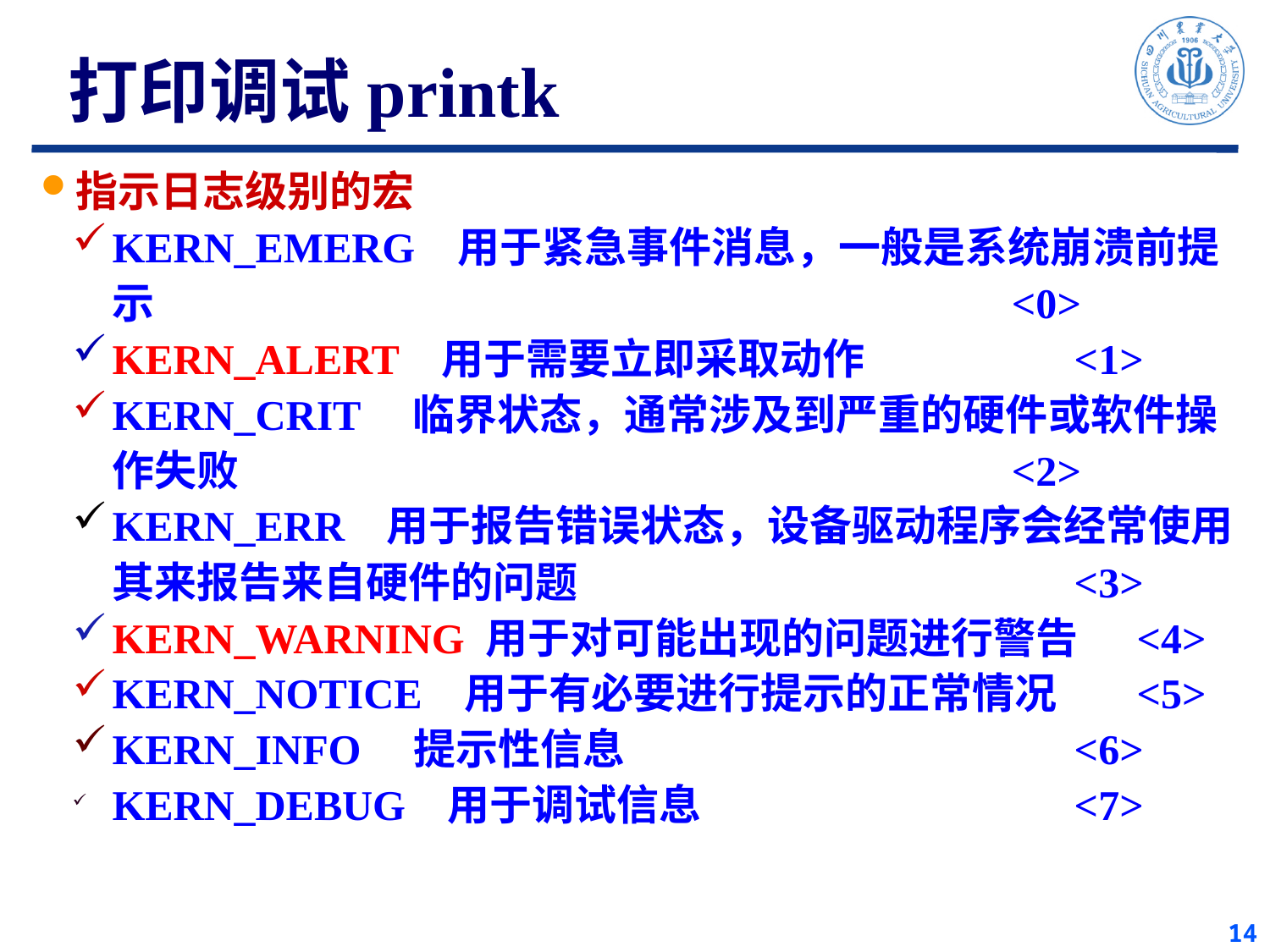

# 打印调试printk
指示日志级别的宏
KERN_EMERG   用于紧急事件消息，一般是系统崩溃前提示                                                                               		<0>
KERN_ALERT   用于需要立即采取动作             		<1>
KERN_CRIT    临界状态，通常涉及到严重的硬件或软件操作失败                                                                       		<2>
KERN_ERR   用于报告错误状态，设备驱动程序会经常使用其来报告来自硬件的问题                                        		<3>
KERN_WARNING 用于对可能出现的问题进行警告	<4>
KERN_NOTICE   用于有必要进行提示的正常情况  	<5>
KERN_INFO    提示性信息                                     		<6>
KERN_DEBUG   用于调试信息                              		<7>